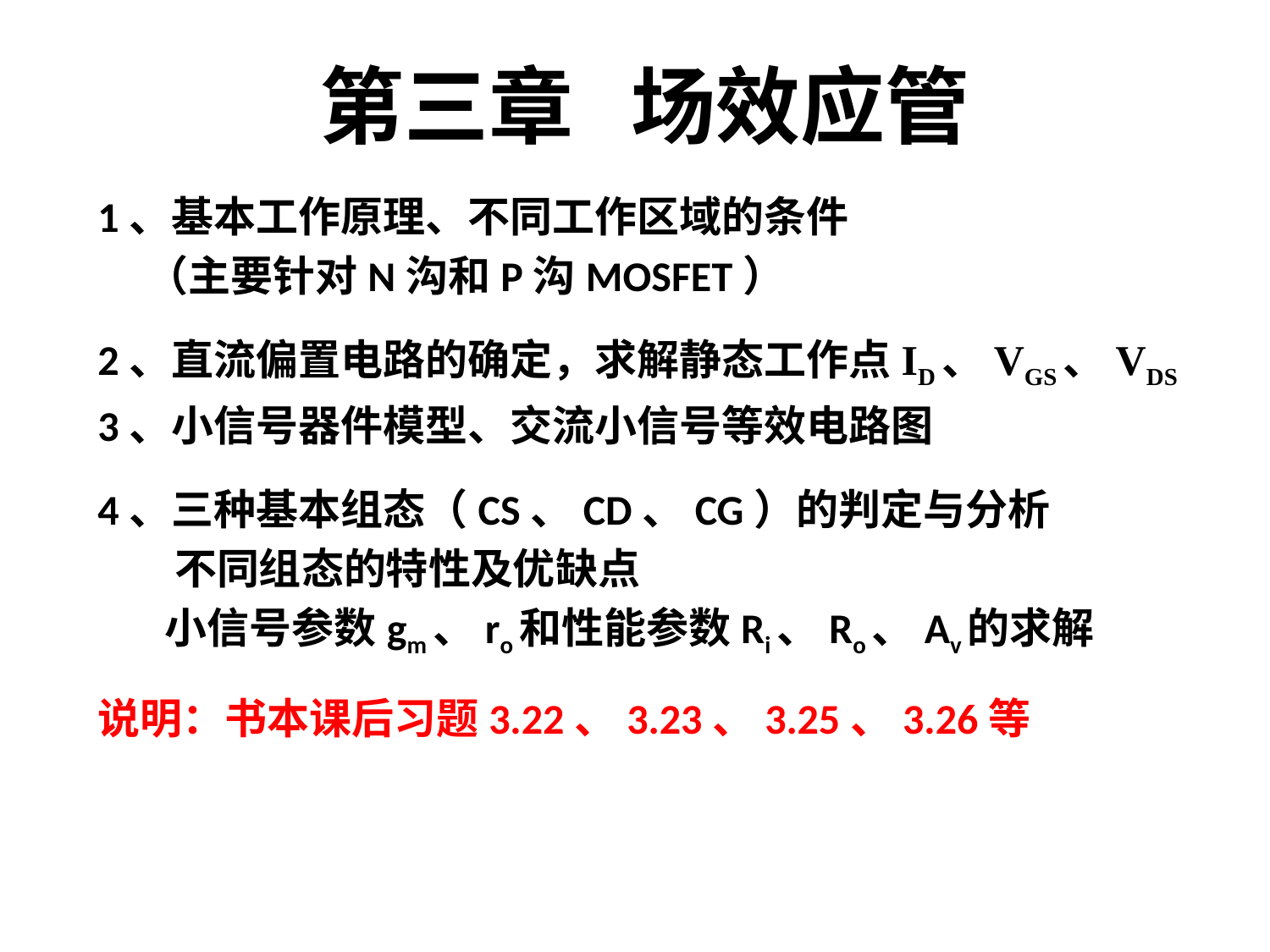

第三章   场效应管

1、基本工作原理、不同工作区域的条件
    （主要针对N沟和P沟MOSFET）

2、直流偏置电路的确定，求解静态工作点ID、VGS、VDS
3、小信号器件模型、交流小信号等效电路图

4、三种基本组态（CS、CD、CG）的判定与分析
       不同组态的特性及优缺点
      小信号参数gm、ro和性能参数Ri、Ro、Av的求解

说明：书本课后习题3.22、3.23、3.25、3.26等